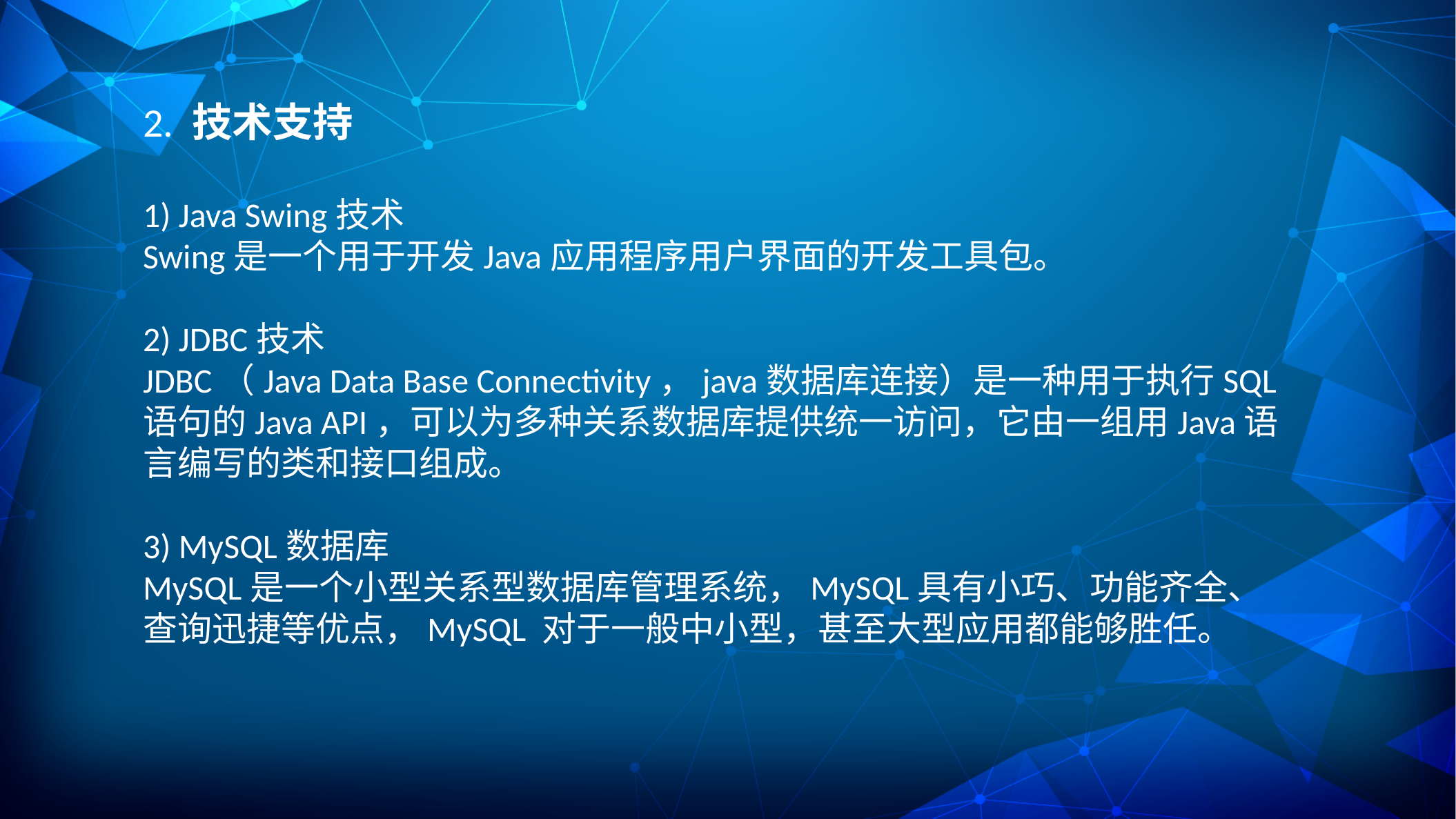

2. 技术支持

1) Java Swing技术
Swing是一个用于开发Java应用程序用户界面的开发工具包。

2) JDBC技术
JDBC（Java Data Base Connectivity，java数据库连接）是一种用于执行SQL语句的Java API，可以为多种关系数据库提供统一访问，它由一组用Java语言编写的类和接口组成。

3) MySQL数据库
MySQL是一个小型关系型数据库管理系统，MySQL具有小巧、功能齐全、查询迅捷等优点，MySQL 对于一般中小型，甚至大型应用都能够胜任。